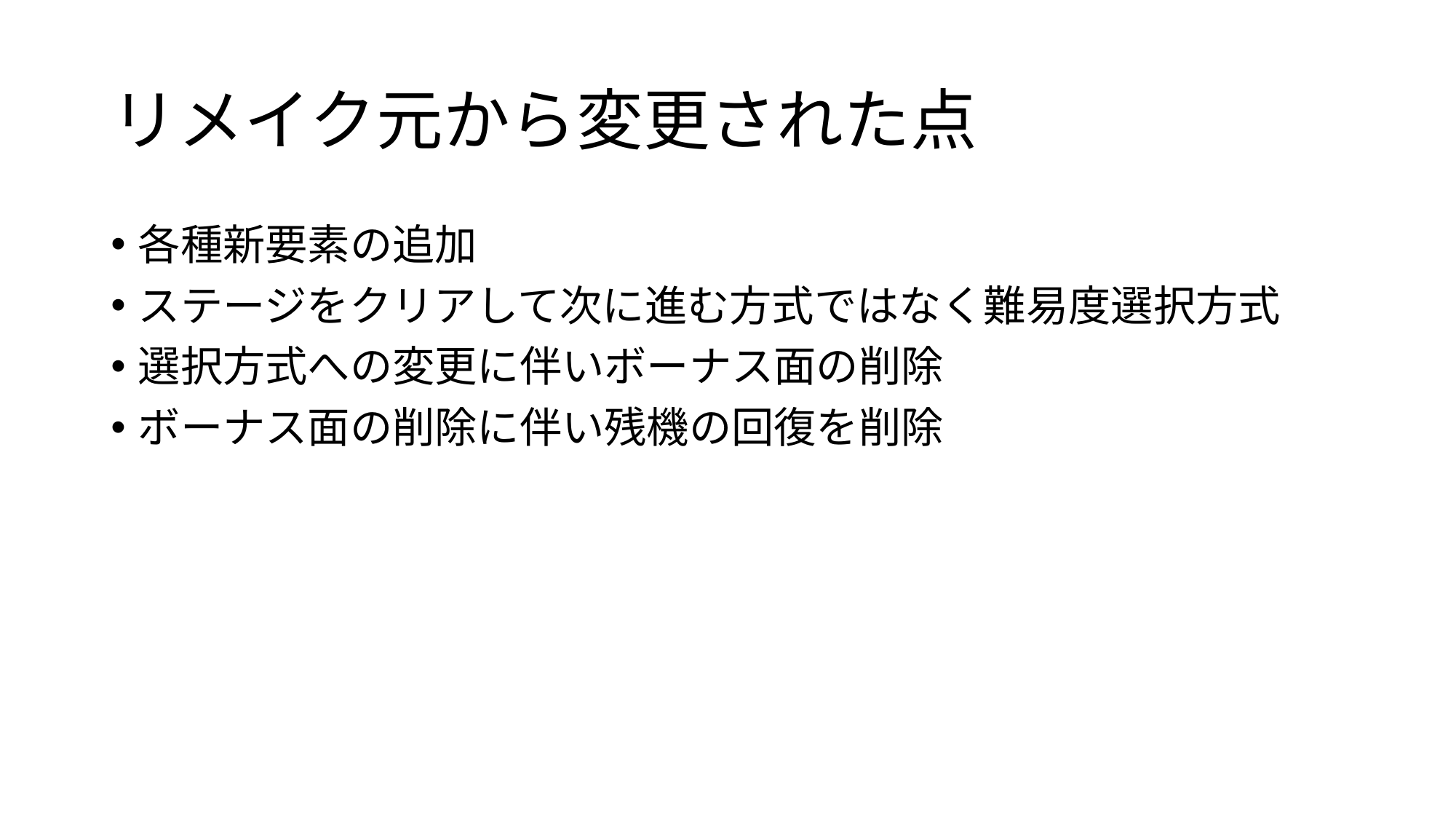

# リメイク元から変更された点
各種新要素の追加
ステージをクリアして次に進む方式ではなく難易度選択方式
選択方式への変更に伴いボーナス面の削除
ボーナス面の削除に伴い残機の回復を削除